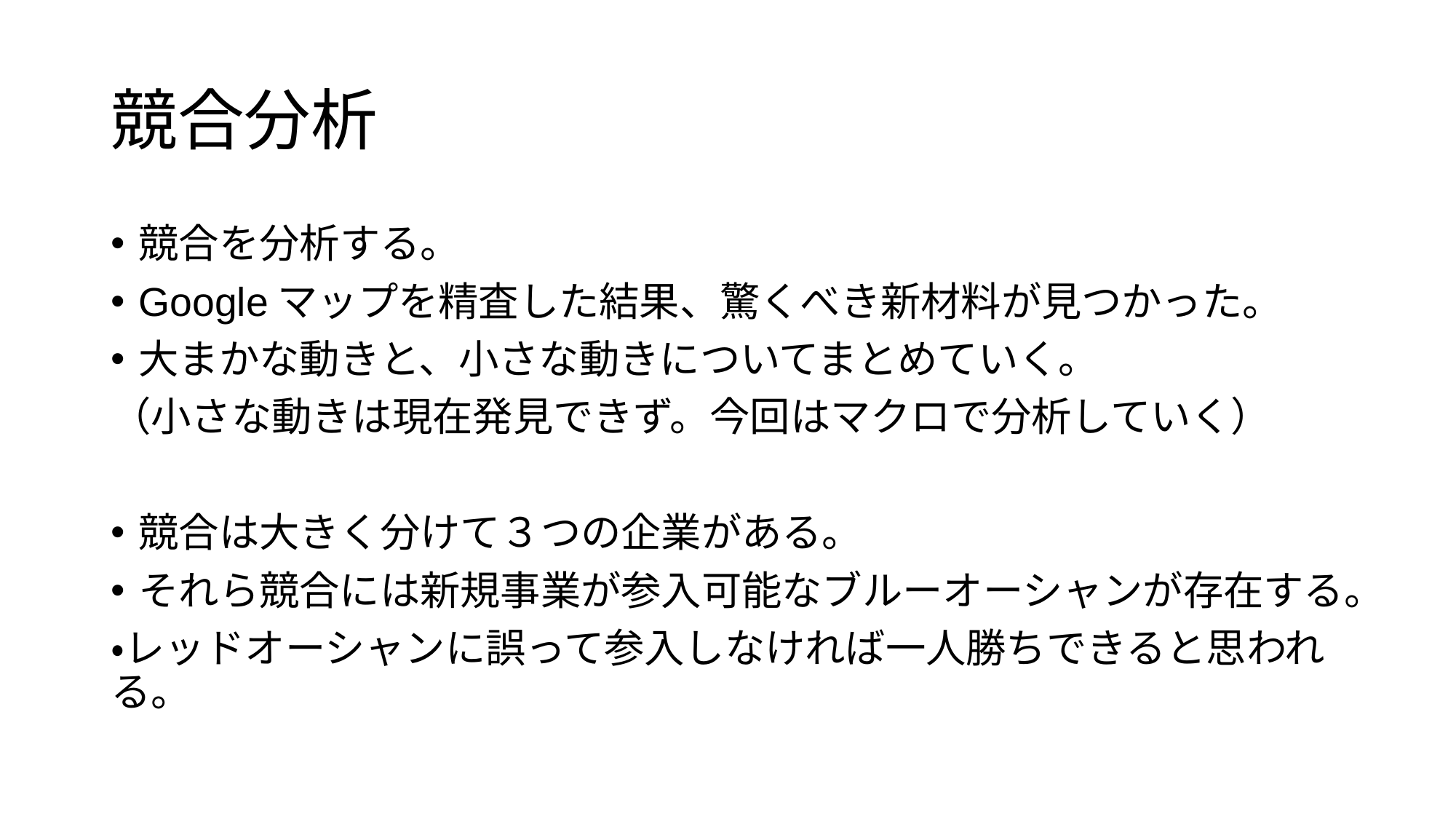

# 競合分析
競合を分析する。
Googleマップを精査した結果、驚くべき新材料が見つかった。
大まかな動きと、小さな動きについてまとめていく。
（小さな動きは現在発見できず。今回はマクロで分析していく）

競合は大きく分けて３つの企業がある。
それら競合には新規事業が参入可能なブルーオーシャンが存在する。
・レッドオーシャンに誤って参入しなければ一人勝ちできると思われる。